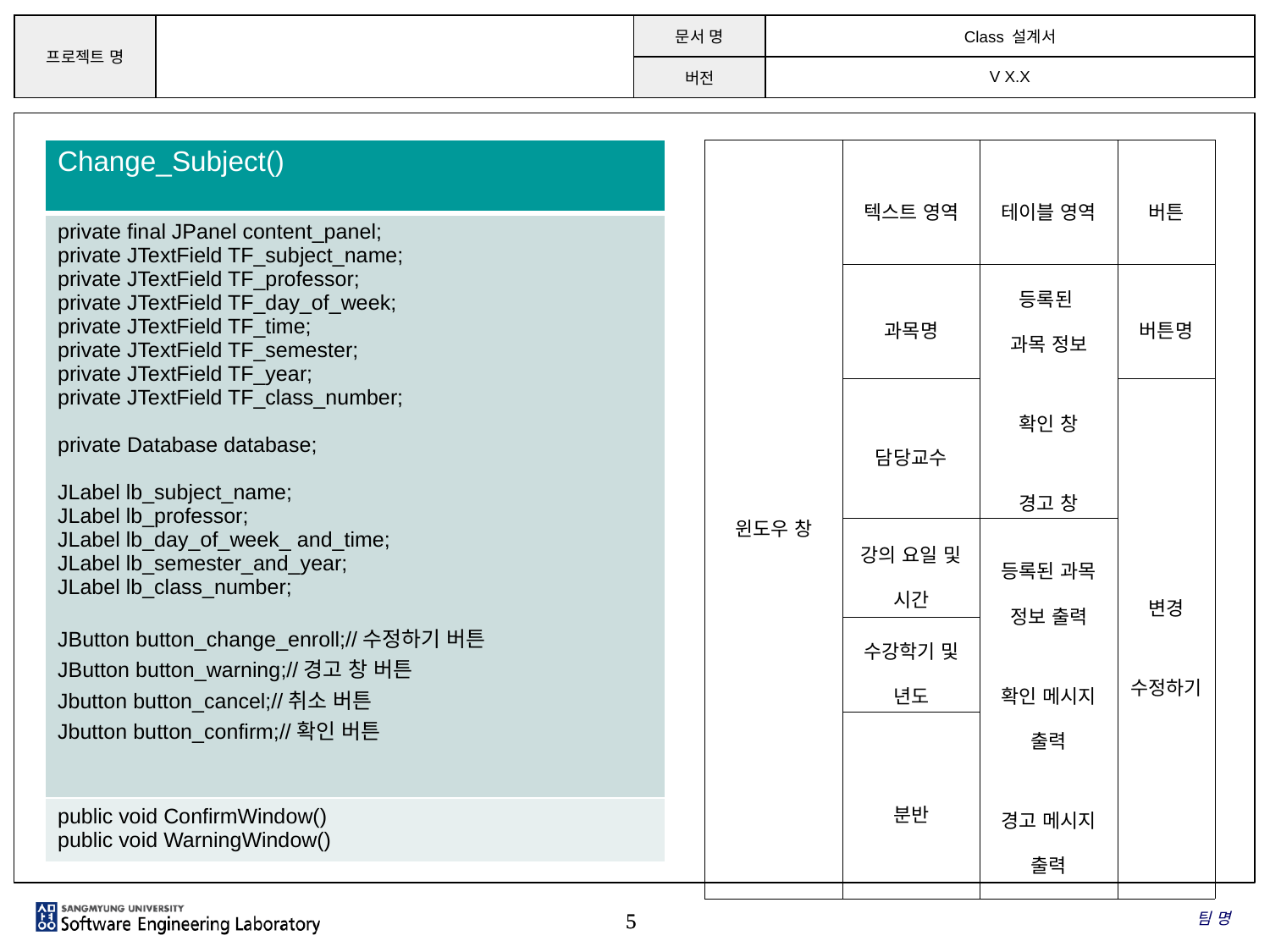

| Change\_Subject() |
| --- |
| private final JPanel content\_panel; private JTextField TF\_subject\_name; private JTextField TF\_professor; private JTextField TF\_day\_of\_week; private JTextField TF\_time; private JTextField TF\_semester; private JTextField TF\_year; private JTextField TF\_class\_number; private Database database; JLabel lb\_subject\_name; JLabel lb\_professor; JLabel lb\_day\_of\_week\_ and\_time; JLabel lb\_semester\_and\_year; JLabel lb\_class\_number; JButton button\_change\_enroll;//수정하기 버튼 JButton button\_warning;//경고 창 버튼 Jbutton button\_cancel;//취소 버튼 Jbutton button\_confirm;//확인 버튼 |
| public void ConfirmWindow() public void WarningWindow() |
| 윈도우 창 | 텍스트 영역 | 테이블 영역 | 버튼 |
| --- | --- | --- | --- |
|  | 과목명 | 등록된 과목 정보 확인 창 경고 창 | 버튼명 |
|  | 담당교수 |  | 변경 수정하기 |
|  | 강의 요일 및 시간 | 등록된 과목 정보 출력 확인 메시지 출력 경고 메시지 출력 |  |
|  | 수강학기 및 년도 |  |  |
|  | 분반 |  |  |
팀 명